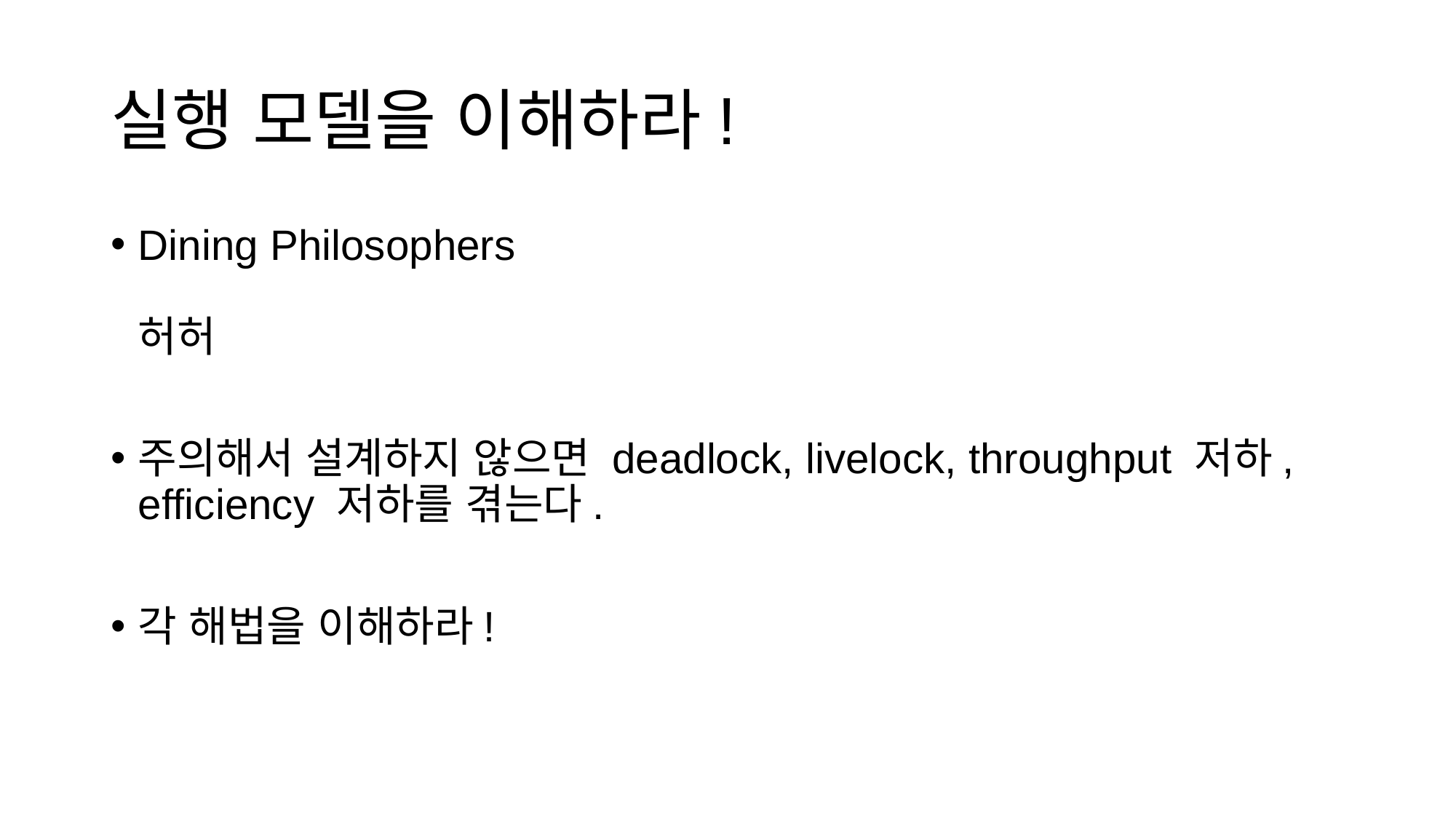

# 실행 모델을 이해하라!
Dining Philosophers
허허

주의해서 설계하지 않으면 deadlock, livelock, throughput 저하, efficiency 저하를 겪는다.

각 해법을 이해하라!